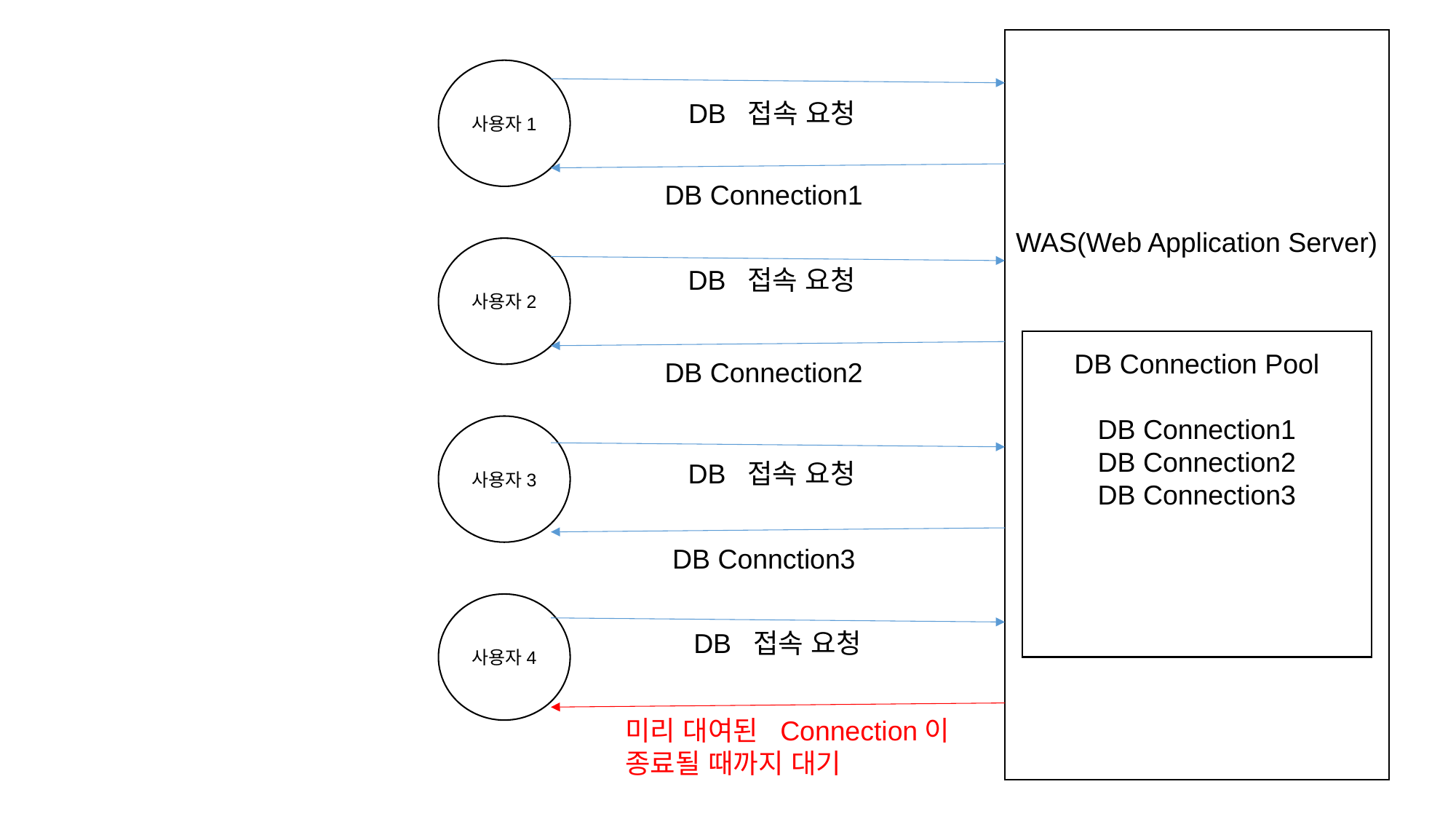

WAS(Web Application Server)

사용자1
DB  접속 요청
DB Connection1
사용자2
DB  접속 요청
DB Connection Pool

DB Connection1
DB Connection2
DB Connection3

DB Connection2
사용자3
DB  접속 요청
DB Connction3
사용자4
DB  접속 요청
미리 대여된  Connection이
종료될 때까지 대기